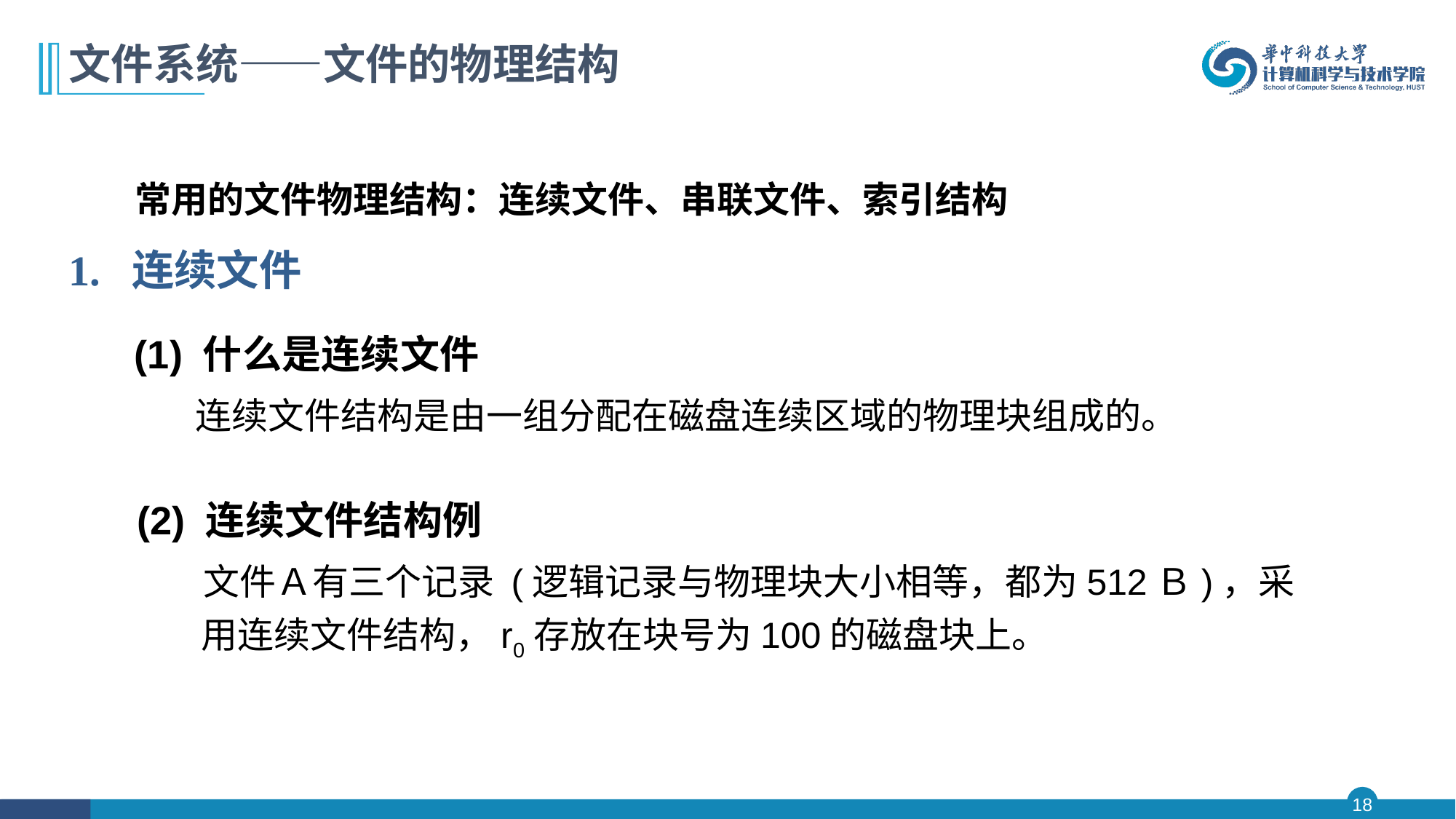

# 文件系统——文件的物理结构
       常用的文件物理结构：连续文件、串联文件、索引结构
1.  连续文件
      (1) 什么是连续文件
      连续文件结构是由一组分配在磁盘连续区域的物理块组成的。
(2) 连续文件结构例
       文件Ａ有三个记录 (逻辑记录与物理块大小相等，都为512Ｂ)，采用连续文件结构，r0存放在块号为100的磁盘块上。